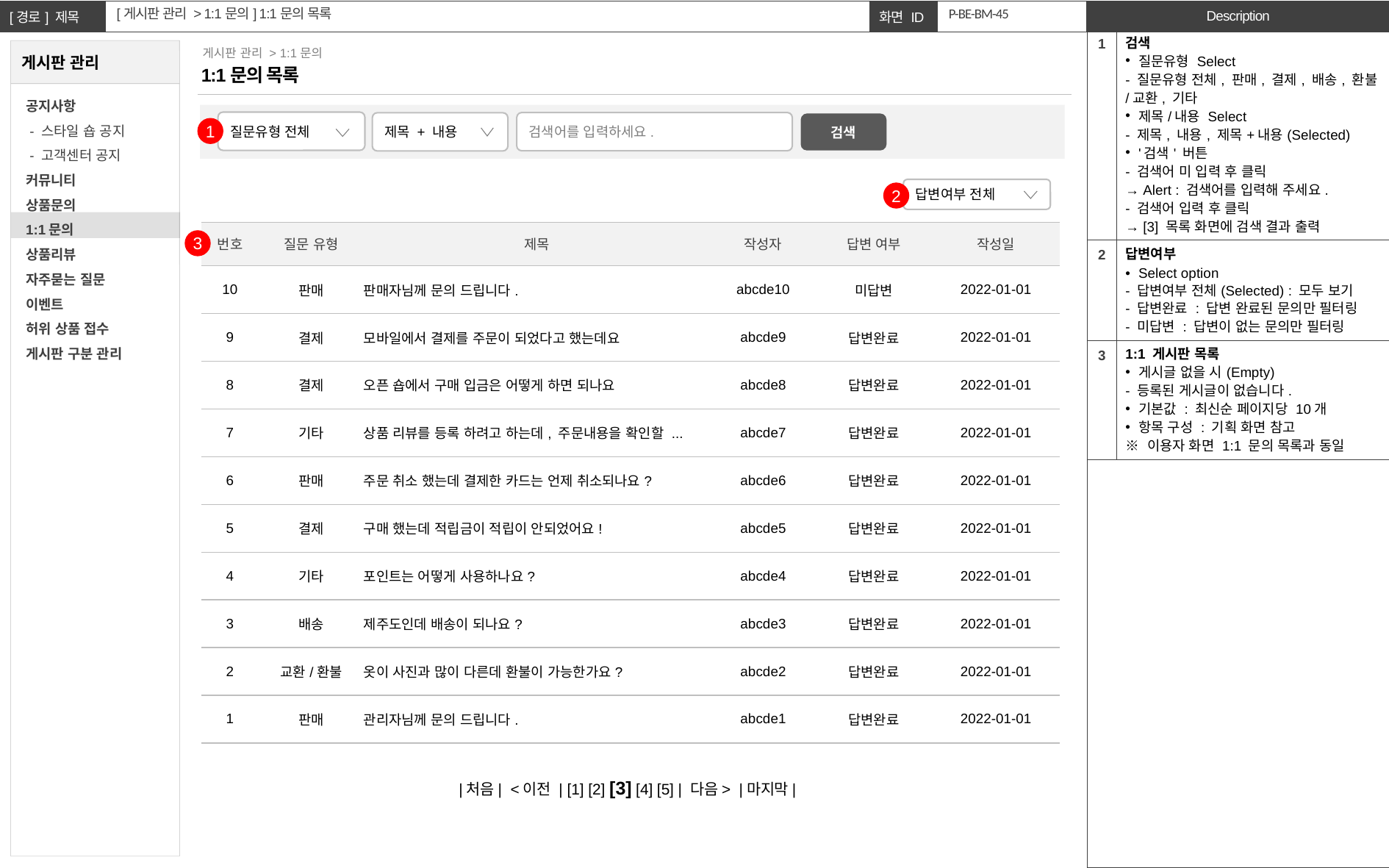

[게시판 관리 > 1:1문의] 1:1문의 목록
# P-BE-BM-45
| 1 | 검색 질문유형 Select - 질문유형 전체, 판매, 결제, 배송, 환불/교환, 기타 제목/내용 Select - 제목, 내용, 제목+내용(Selected) '검색' 버튼 - 검색어 미 입력 후 클릭 → Alert : 검색어를 입력해 주세요. - 검색어 입력 후 클릭 → [3] 목록 화면에 검색 결과 출력 |
| --- | --- |
| 2 | 답변여부 Select option - 답변여부 전체(Selected) : 모두 보기 - 답변완료 : 답변 완료된 문의만 필터링 - 미답변 : 답변이 없는 문의만 필터링 |
| 3 | 1:1 게시판 목록 게시글 없을 시(Empty) - 등록된 게시글이 없습니다. 기본값 : 최신순 페이지당 10개 항목 구성 : 기획 화면 참고 ※ 이용자 화면 1:1 문의 목록과 동일 |
|  |  |
게시판 관리 > 1:1문의
1:1문의 목록

질문유형 전체
검색어를 입력하세요.
제목 + 내용
검색
1

답변여부 전체
2

| 번호 | 질문 유형 | 제목 | 작성자 | 답변 여부 | 작성일 |
| --- | --- | --- | --- | --- | --- |
| 10 | 판매 | 판매자님께 문의 드립니다. | abcde10 | 미답변 | 2022-01-01 |
| 9 | 결제 | 모바일에서 결제를 주문이 되었다고 했는데요 | abcde9 | 답변완료 | 2022-01-01 |
| 8 | 결제 | 오픈 숍에서 구매 입금은 어떻게 하면 되나요 | abcde8 | 답변완료 | 2022-01-01 |
| 7 | 기타 | 상품 리뷰를 등록 하려고 하는데, 주문내용을 확인할 ... | abcde7 | 답변완료 | 2022-01-01 |
| 6 | 판매 | 주문 취소 했는데 결제한 카드는 언제 취소되나요? | abcde6 | 답변완료 | 2022-01-01 |
| 5 | 결제 | 구매 했는데 적립금이 적립이 안되었어요! | abcde5 | 답변완료 | 2022-01-01 |
| 4 | 기타 | 포인트는 어떻게 사용하나요? | abcde4 | 답변완료 | 2022-01-01 |
| 3 | 배송 | 제주도인데 배송이 되나요? | abcde3 | 답변완료 | 2022-01-01 |
| 2 | 교환/환불 | 옷이 사진과 많이 다른데 환불이 가능한가요? | abcde2 | 답변완료 | 2022-01-01 |
| 1 | 판매 | 관리자님께 문의 드립니다. | abcde1 | 답변완료 | 2022-01-01 |
3
|처음|  <이전 | [1] [2] [3] [4] [5] | 다음>  |마지막|